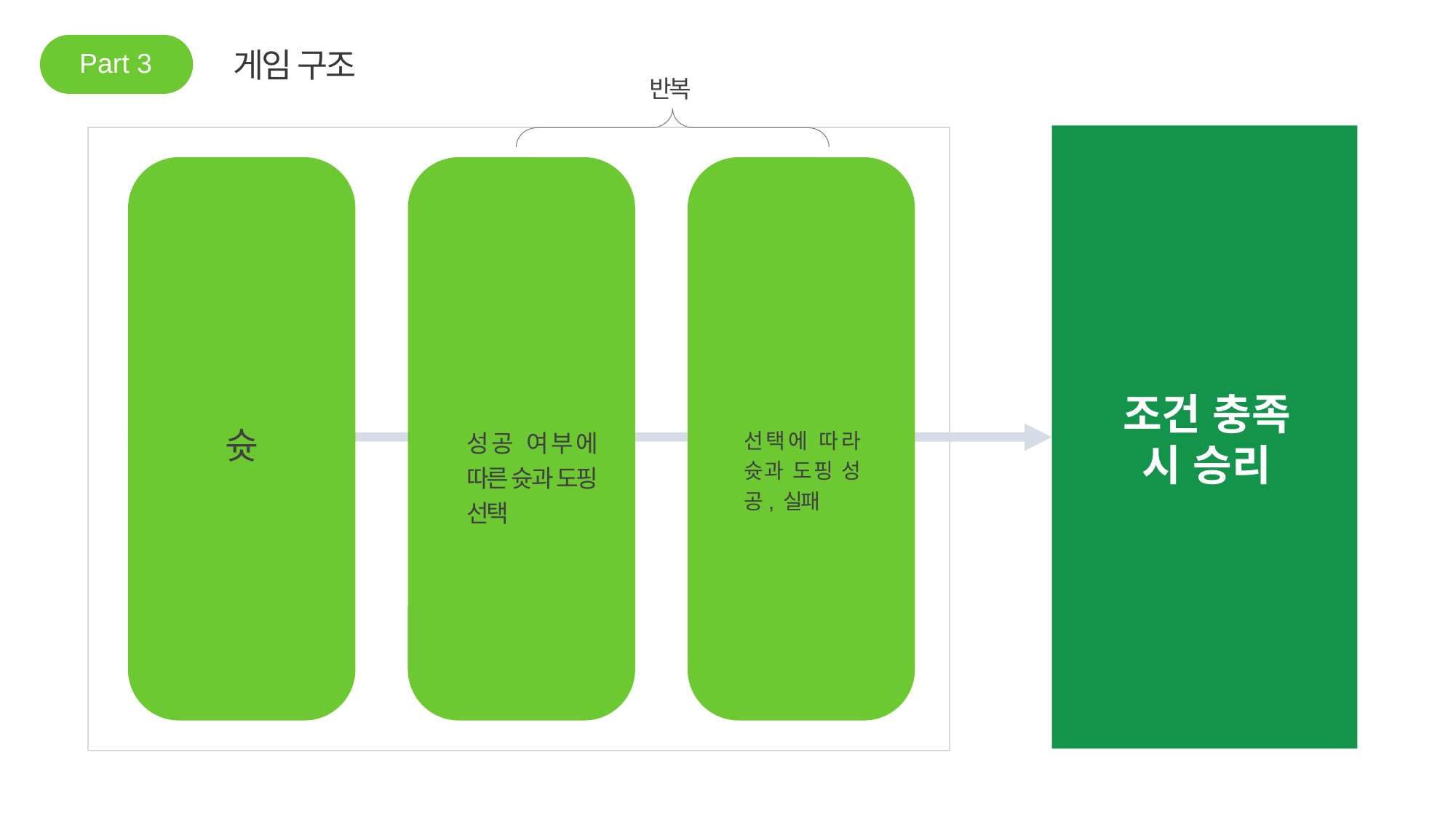

Part 3
게임 구조
반복

조건 충족 시 승리
슛
성공 여부에 따른 슛과 도핑 선택
선택에 따라 슛과 도핑 성공, 실패